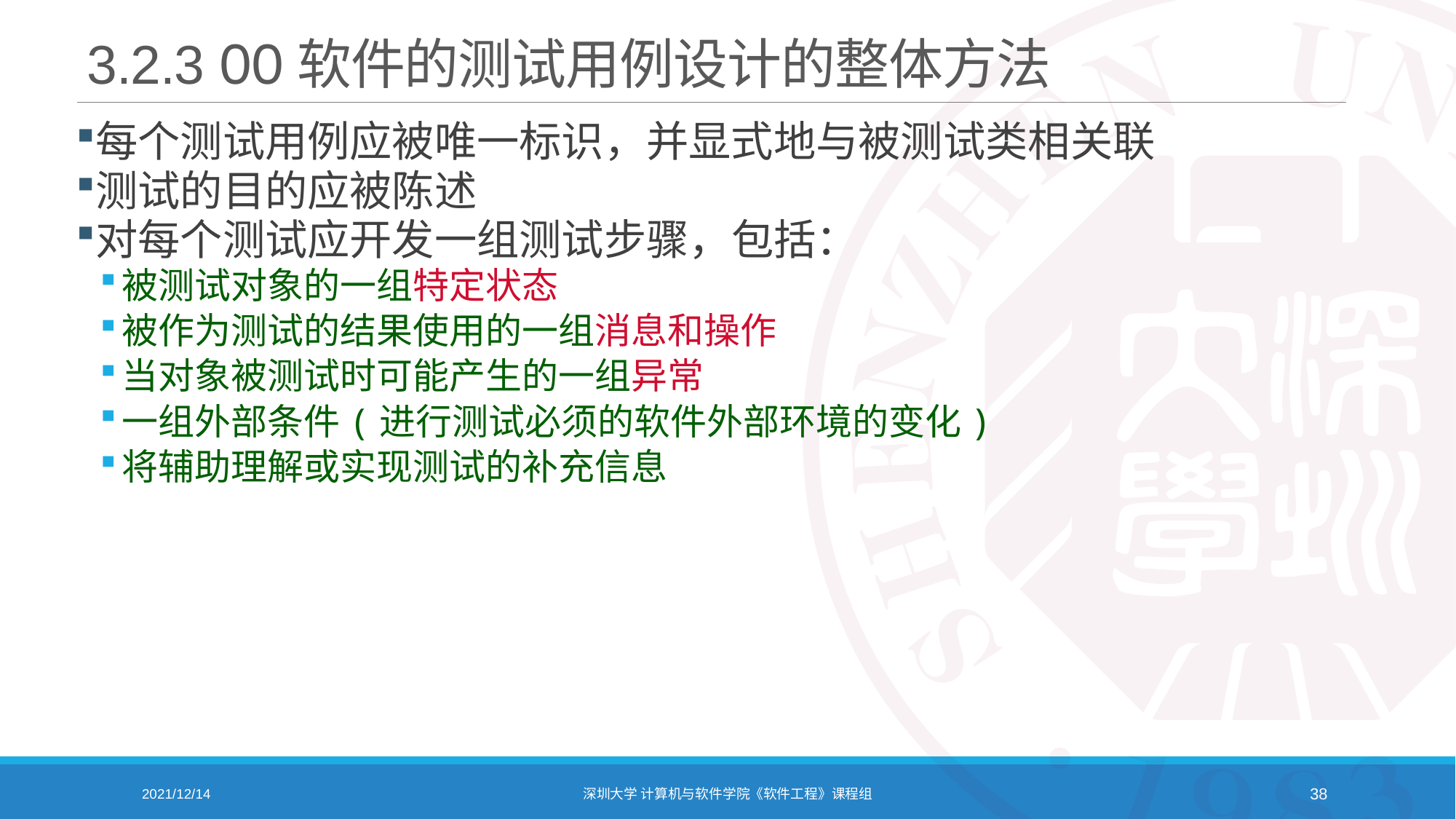

# 3.2.3 OO软件的测试用例设计的整体方法
每个测试用例应被唯一标识，并显式地与被测试类相关联
测试的目的应被陈述
对每个测试应开发一组测试步骤，包括：
被测试对象的一组特定状态
被作为测试的结果使用的一组消息和操作
当对象被测试时可能产生的一组异常
一组外部条件(进行测试必须的软件外部环境的变化)
将辅助理解或实现测试的补充信息

2021/12/14
深圳大学 计算机与软件学院《软件工程》课程组
38